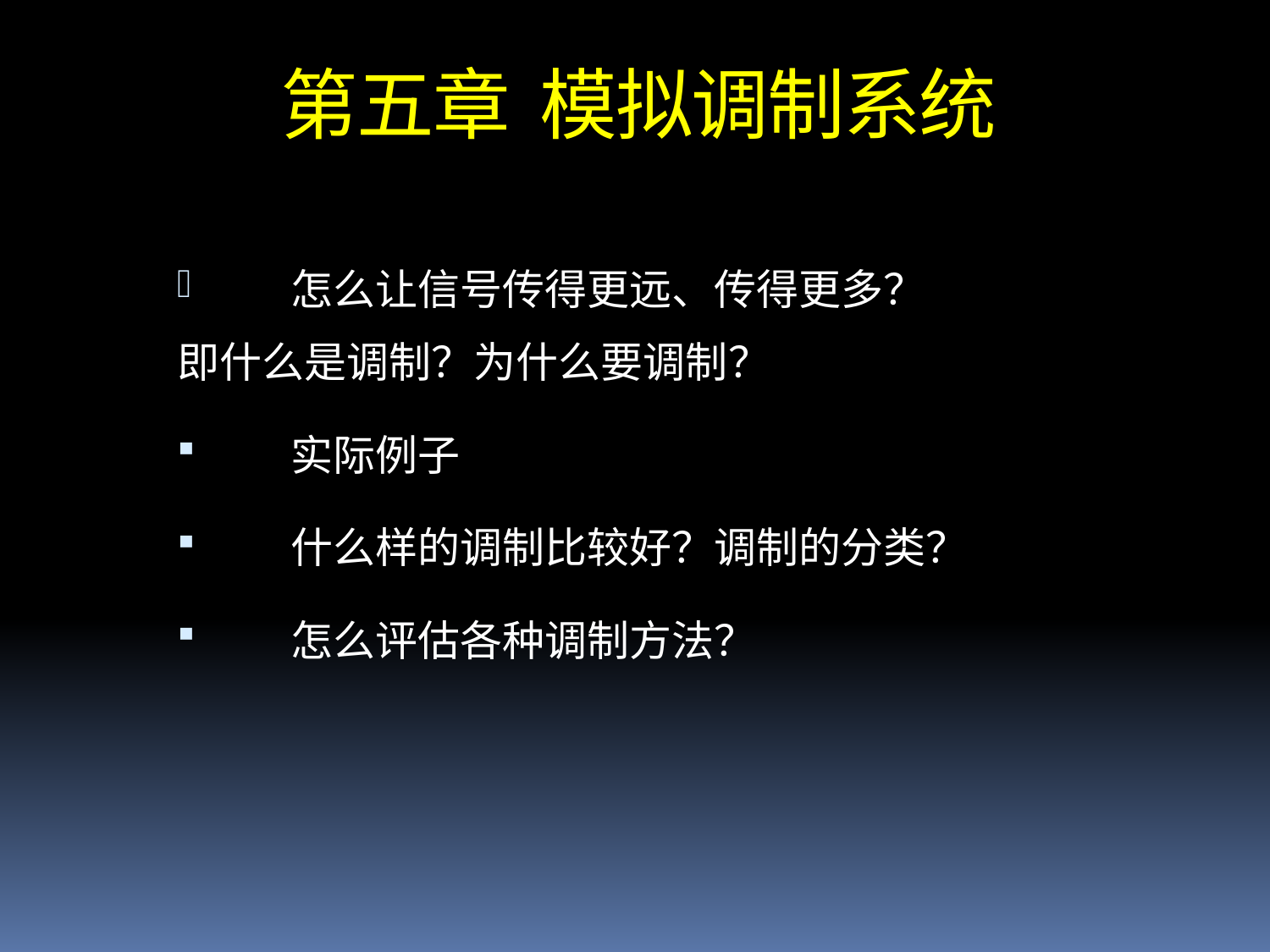

第五章  模拟调制系统
怎么让信号传得更远、传得更多？
即什么是调制？为什么要调制？
实际例子
什么样的调制比较好？调制的分类？
怎么评估各种调制方法？